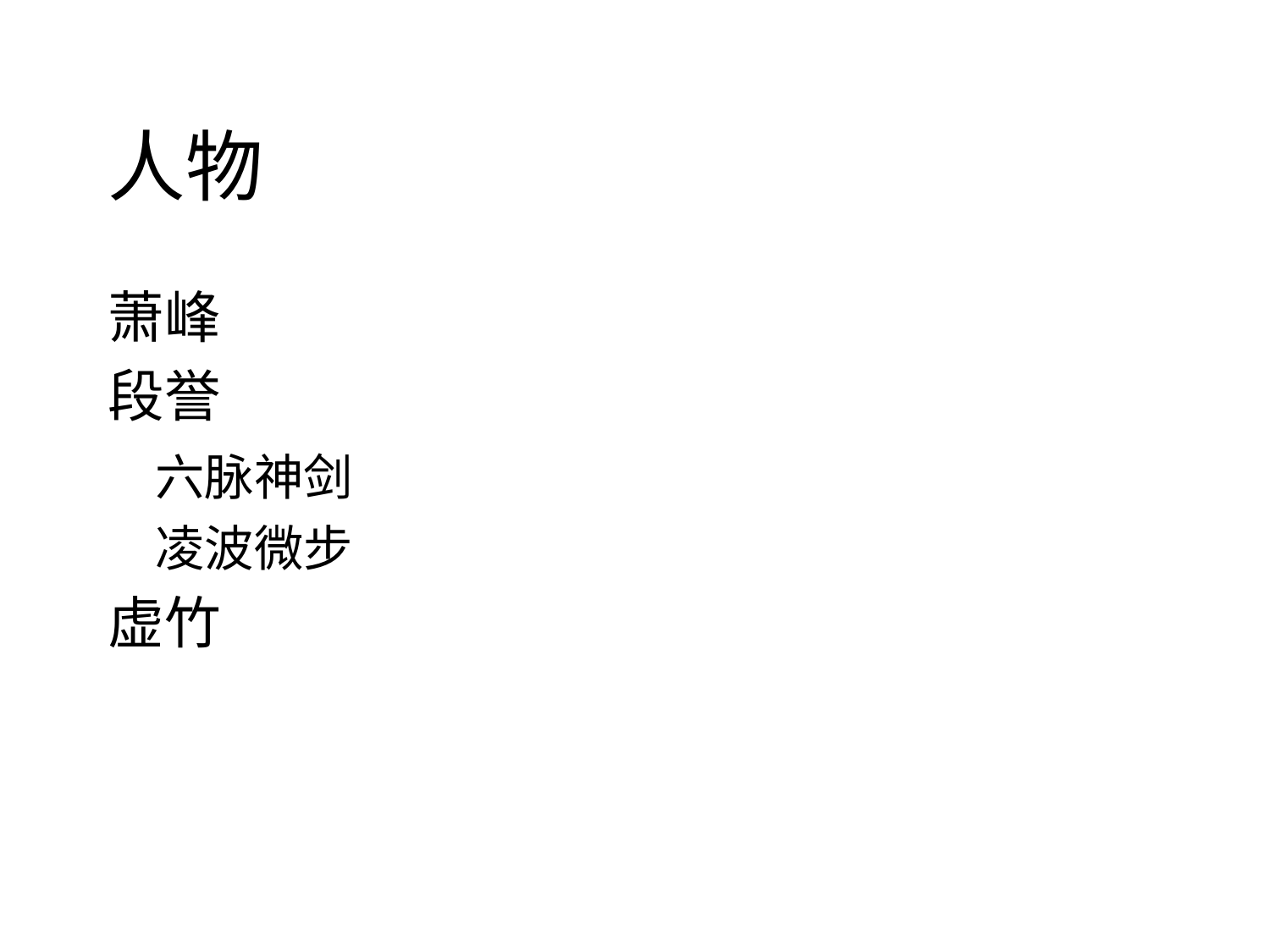

# 人物
萧峰
段誉
	六脉神剑
	凌波微步
虚竹